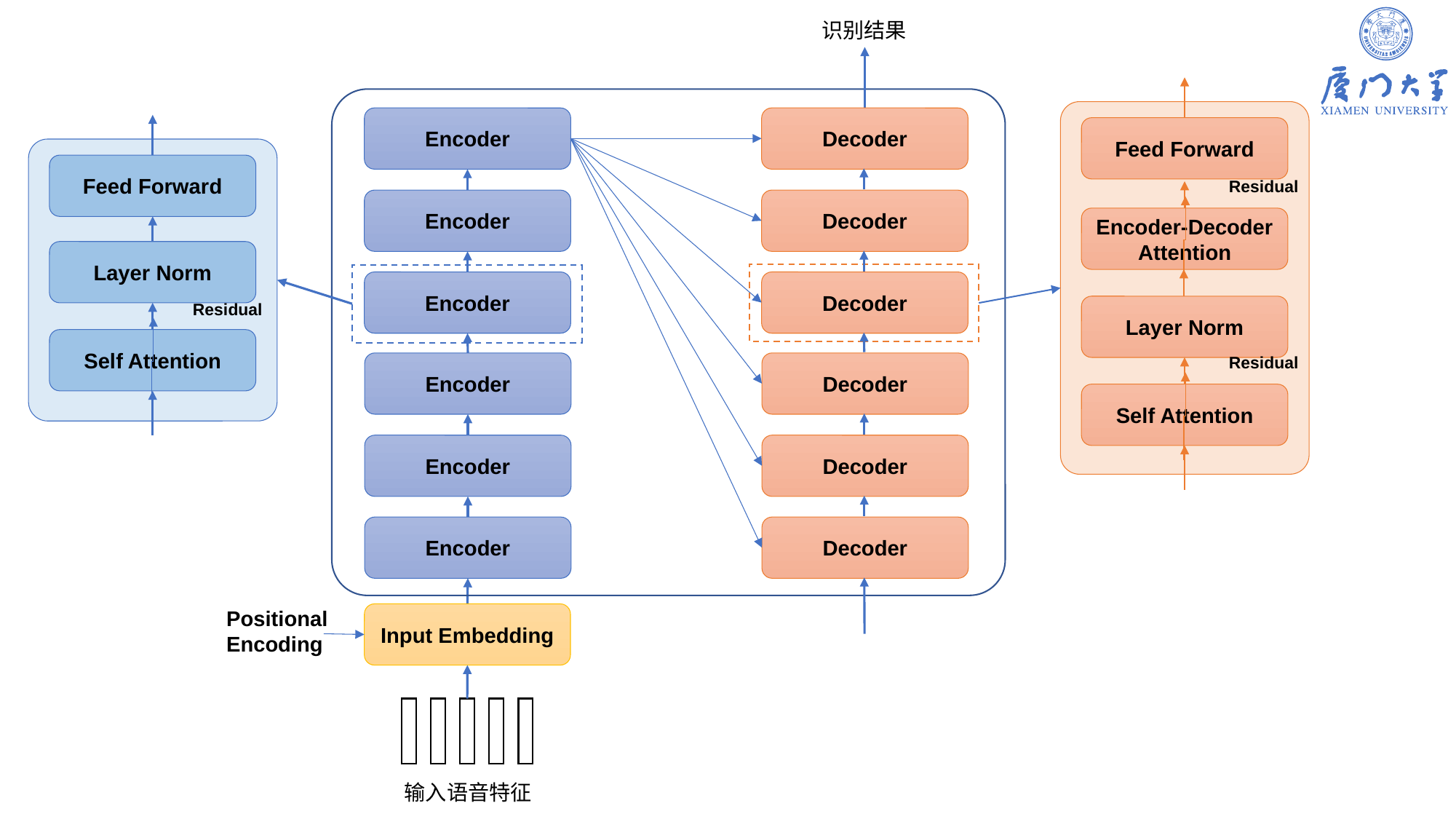

识别结果

Encoder
Decoder
Feed Forward

Feed Forward
Residual
Encoder
Decoder
Encoder-Decoder Attention
Layer Norm

Encoder
Decoder
Residual
Layer Norm
Self Attention
Residual
Encoder
Decoder
Self Attention
Encoder
Decoder
Encoder
Decoder
Positional
Encoding
Input Embedding

输入语音特征